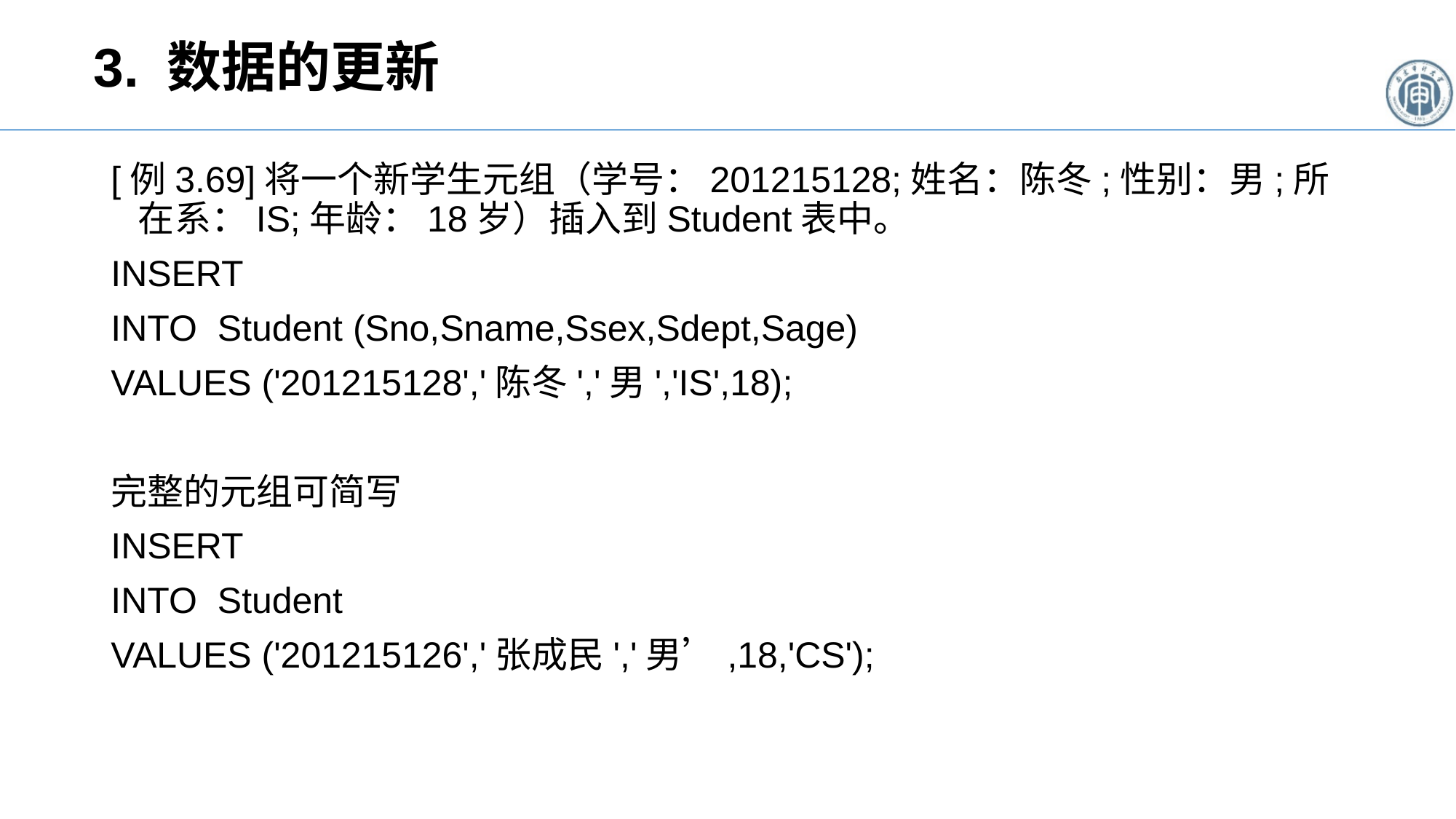

# 3. 数据的更新
[例3.69]将一个新学生元组（学号：201215128;姓名：陈冬;性别：男;所在系：IS;年龄：18岁）插入到Student表中。
INSERT
INTO  Student (Sno,Sname,Ssex,Sdept,Sage)
VALUES ('201215128','陈冬','男','IS',18);

完整的元组可简写
INSERT
INTO  Student
VALUES ('201215126','张成民','男’,18,'CS');